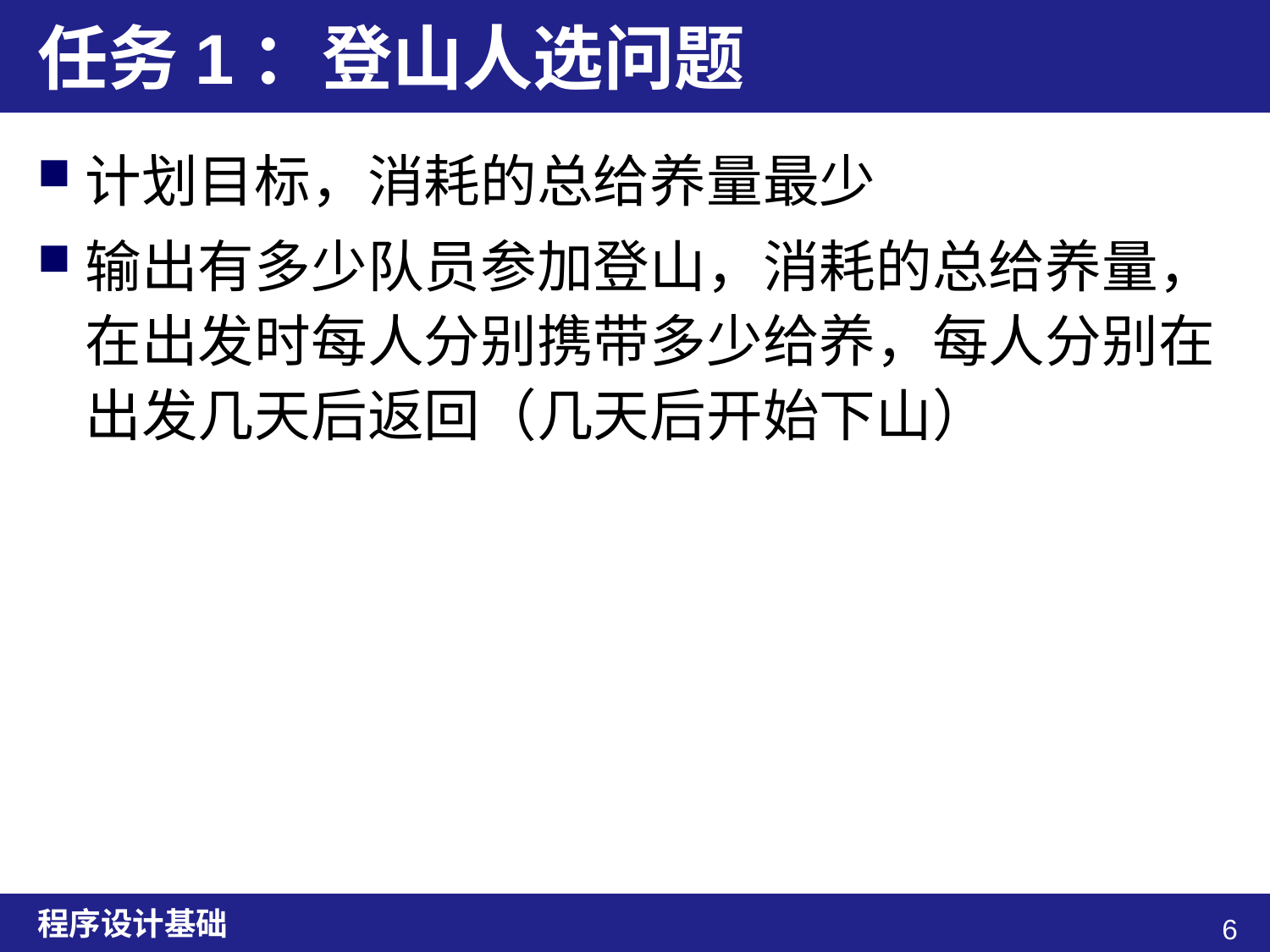

# 任务1：登山人选问题
计划目标，消耗的总给养量最少
输出有多少队员参加登山，消耗的总给养量，在出发时每人分别携带多少给养，每人分别在出发几天后返回（几天后开始下山）